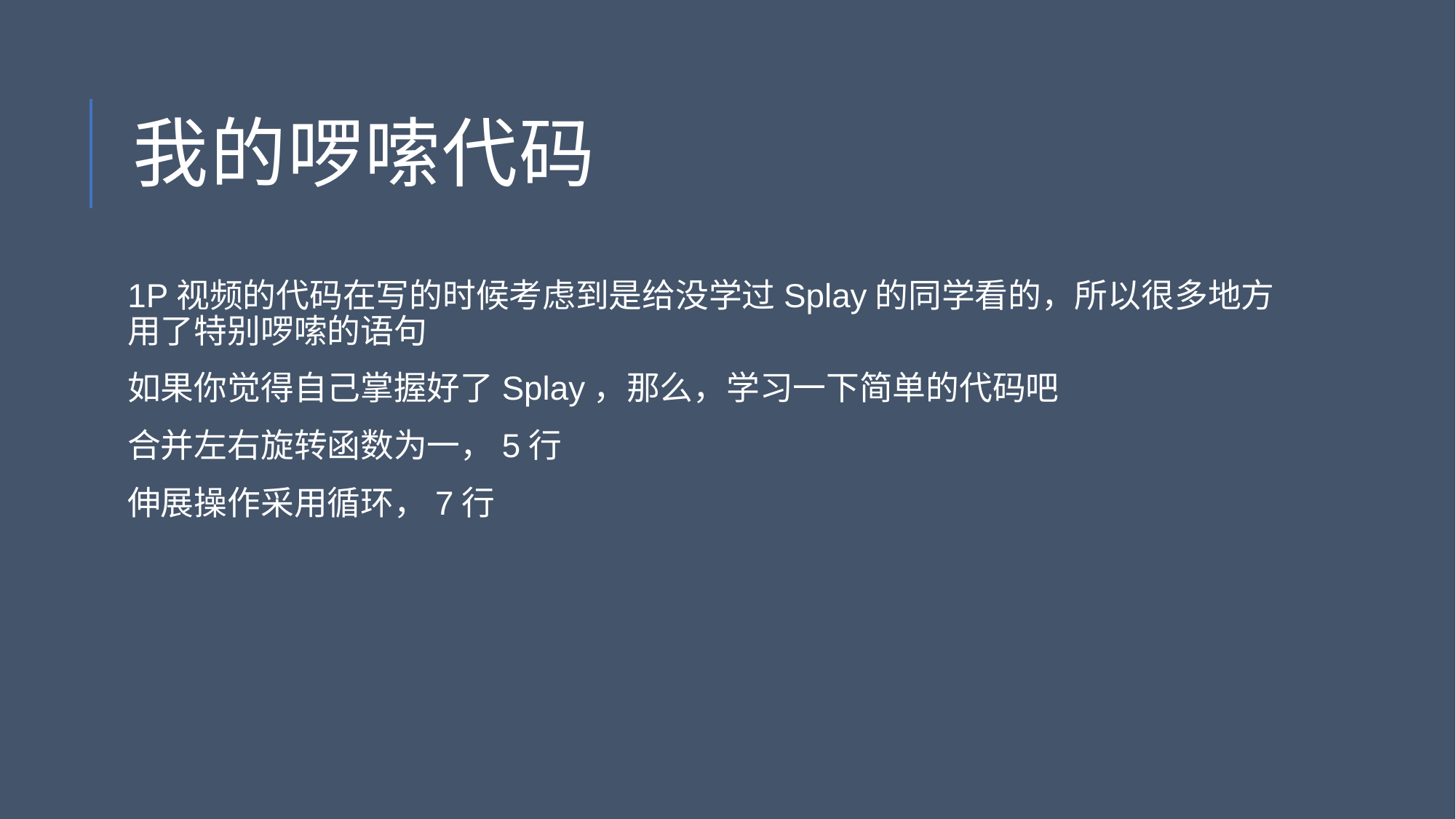

# 我的啰嗦代码
1P视频的代码在写的时候考虑到是给没学过Splay的同学看的，所以很多地方用了特别啰嗦的语句
如果你觉得自己掌握好了Splay，那么，学习一下简单的代码吧
合并左右旋转函数为一，5行
伸展操作采用循环，7行